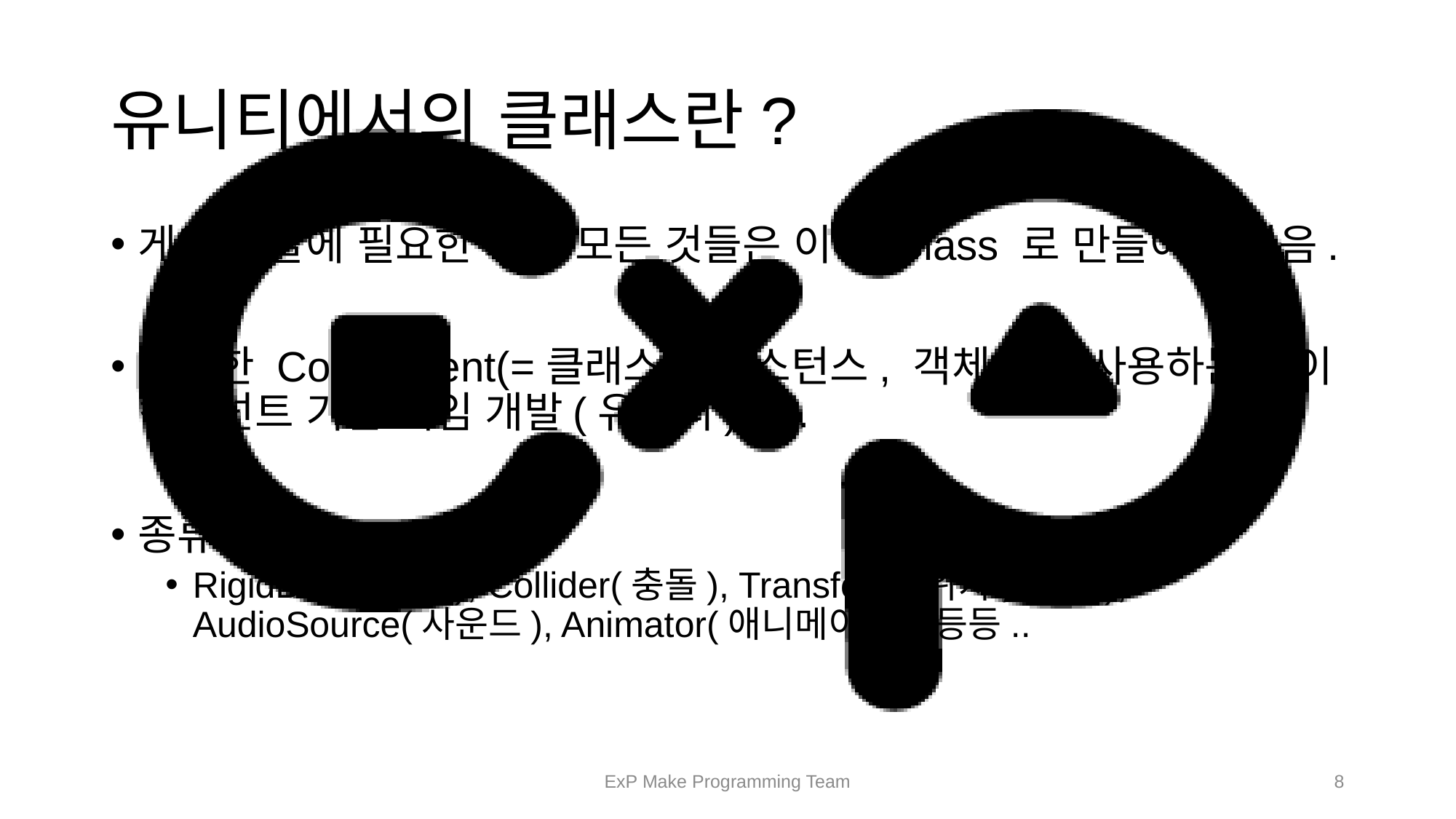

# 유니티에서의 클래스란?
게임 개발에 필요한 거의 모든 것들은 이미 Class 로 만들어져 있음.

적절한 Component(=클래스의 인스턴스, 객체) 를 사용하는 것이 컴포넌트 기반 게임 개발(유니티)임.

종류
RigidBody(물리), Collider(충돌), Transform(위치, 크기), AudioSource(사운드), Animator(애니메이션) 등등..
ExP Make Programming Team
8